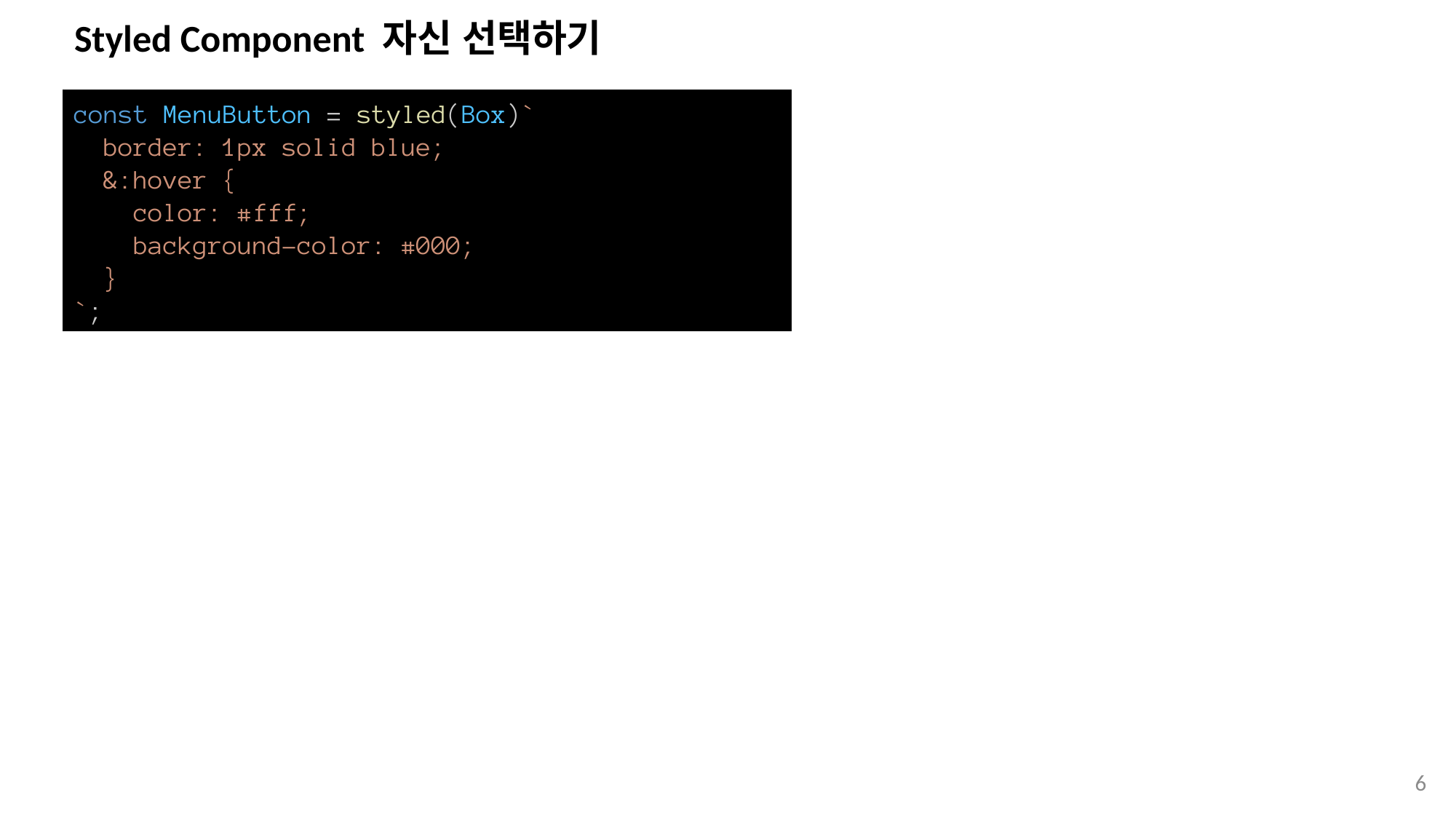

# Styled Component 자신 선택하기

const MenuButton = styled(Box)`
  border: 1px solid blue;
  &:hover {
    color: #fff;
    background-color: #000;
  }
`;
6